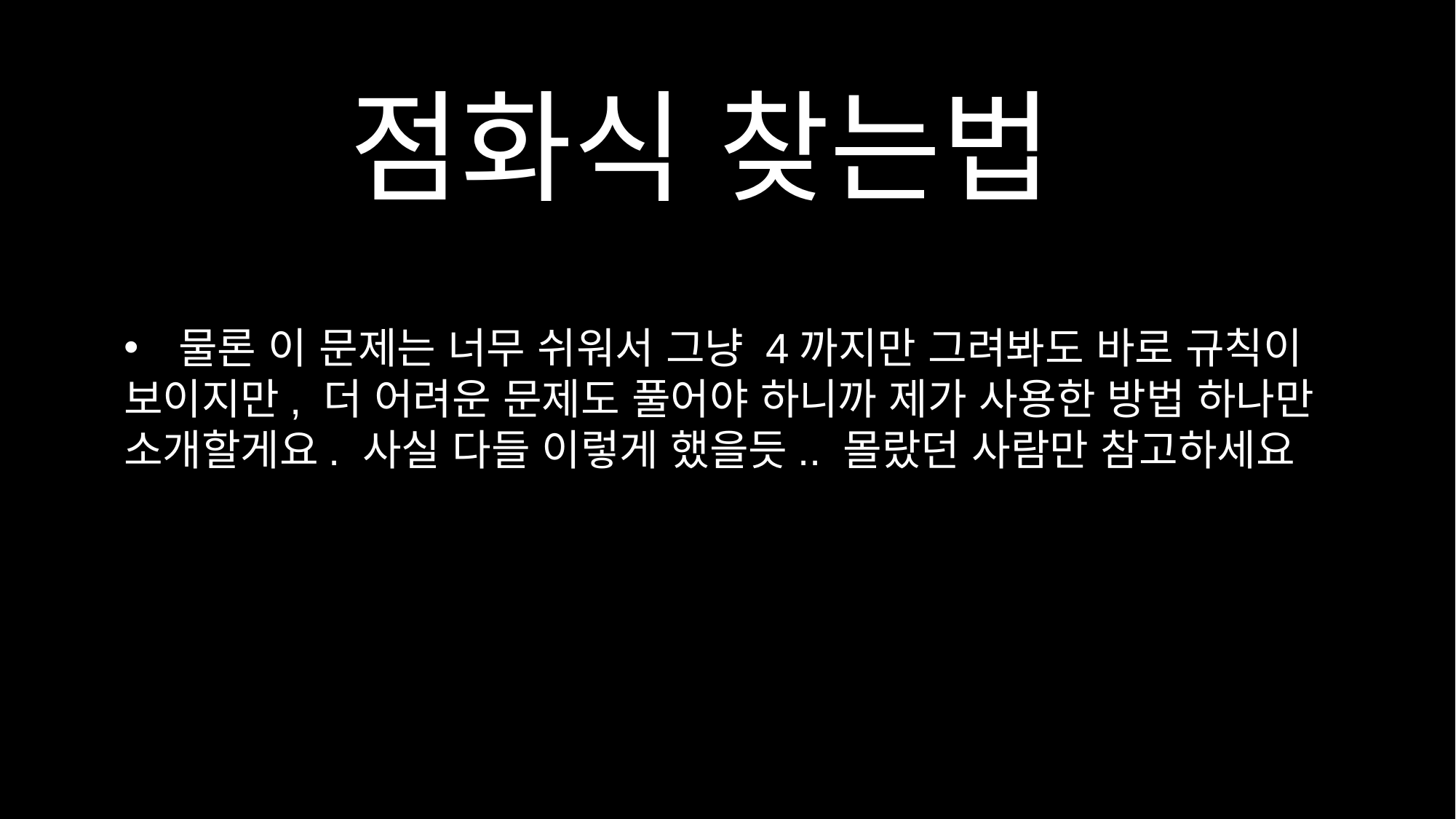

점화식 찾는법
물론 이 문제는 너무 쉬워서 그냥 4까지만 그려봐도 바로 규칙이
보이지만, 더 어려운 문제도 풀어야 하니까 제가 사용한 방법 하나만
소개할게요. 사실 다들 이렇게 했을듯.. 몰랐던 사람만 참고하세요